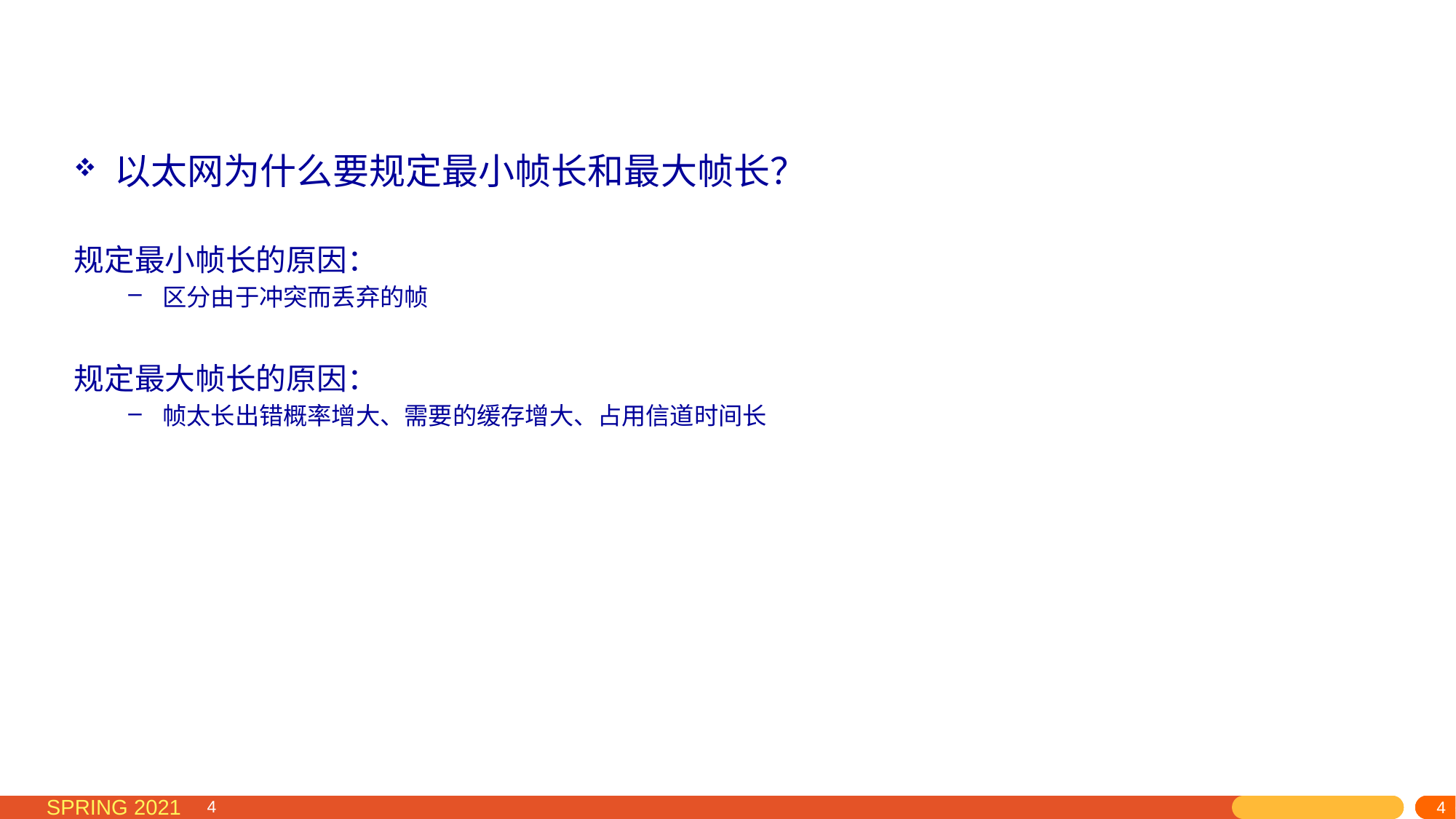

#
以太网为什么要规定最小帧长和最大帧长？

规定最小帧长的原因：
区分由于冲突而丢弃的帧

规定最大帧长的原因：
帧太长出错概率增大、需要的缓存增大、占用信道时间长